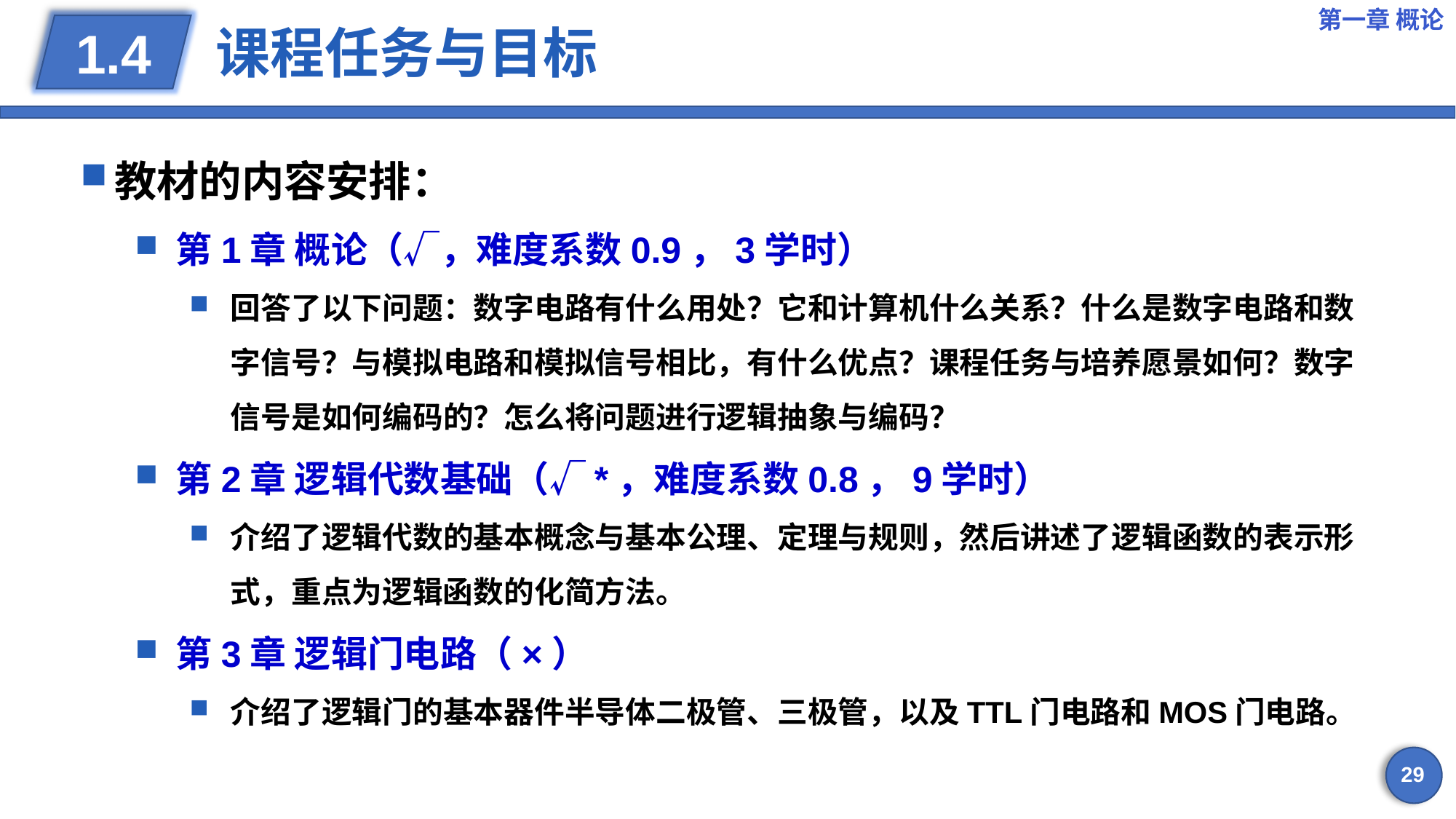

第一章 概论
# 课程任务与目标
1.4
教材的内容安排：
第1章 概论（√，难度系数0.9，3学时）
回答了以下问题：数字电路有什么用处？它和计算机什么关系？什么是数字电路和数字信号？与模拟电路和模拟信号相比，有什么优点？课程任务与培养愿景如何？数字信号是如何编码的？怎么将问题进行逻辑抽象与编码？
第2章 逻辑代数基础（√*，难度系数0.8，9学时）
介绍了逻辑代数的基本概念与基本公理、定理与规则，然后讲述了逻辑函数的表示形式，重点为逻辑函数的化简方法。
第3章 逻辑门电路（×）
介绍了逻辑门的基本器件半导体二极管、三极管，以及TTL门电路和MOS门电路。
29